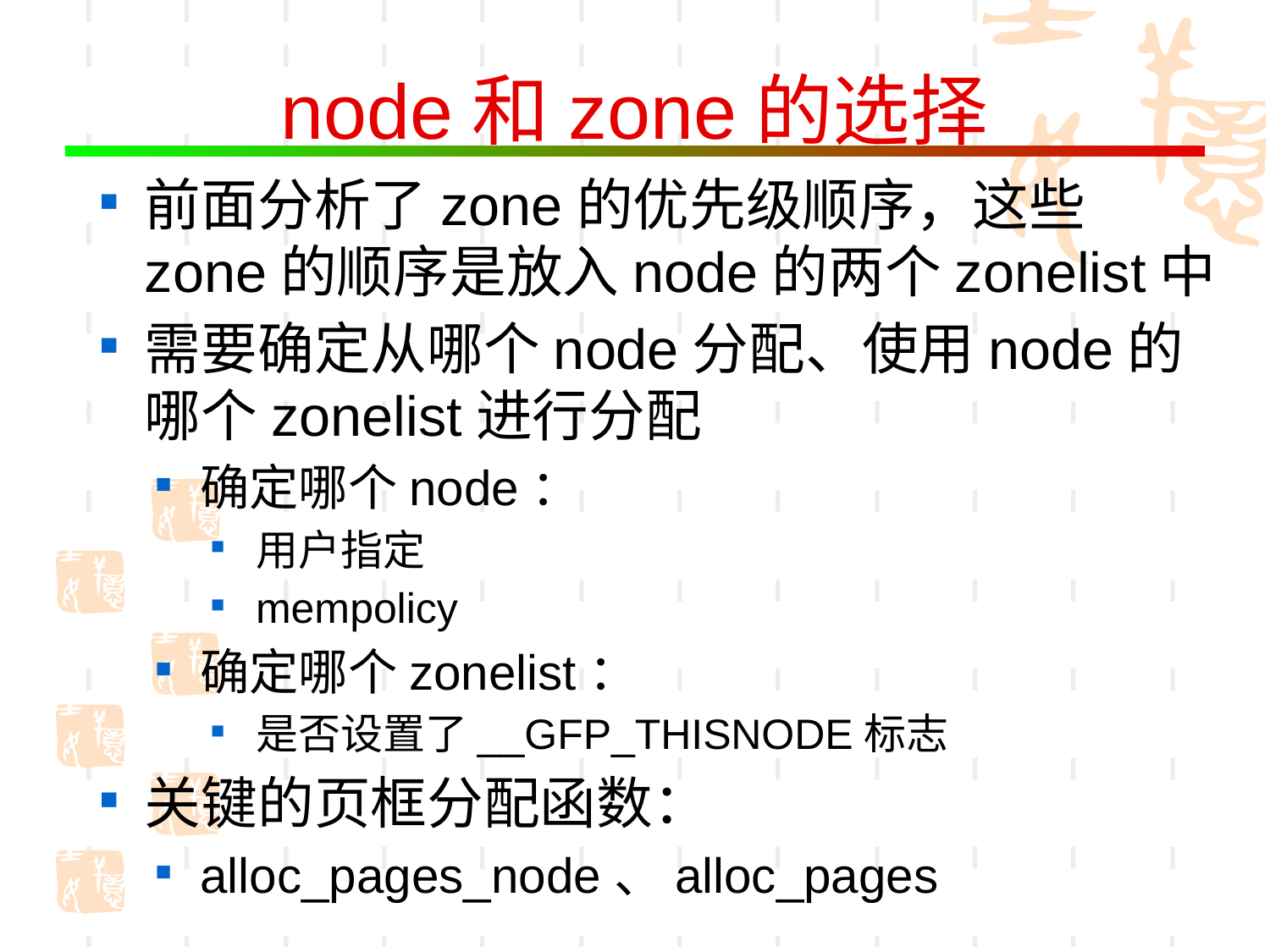

# node和zone的选择
前面分析了zone的优先级顺序，这些zone的顺序是放入node的两个zonelist中
需要确定从哪个node分配、使用node的哪个zonelist进行分配
确定哪个node：
用户指定
mempolicy
确定哪个zonelist：
是否设置了__GFP_THISNODE标志
关键的页框分配函数：
alloc_pages_node、alloc_pages